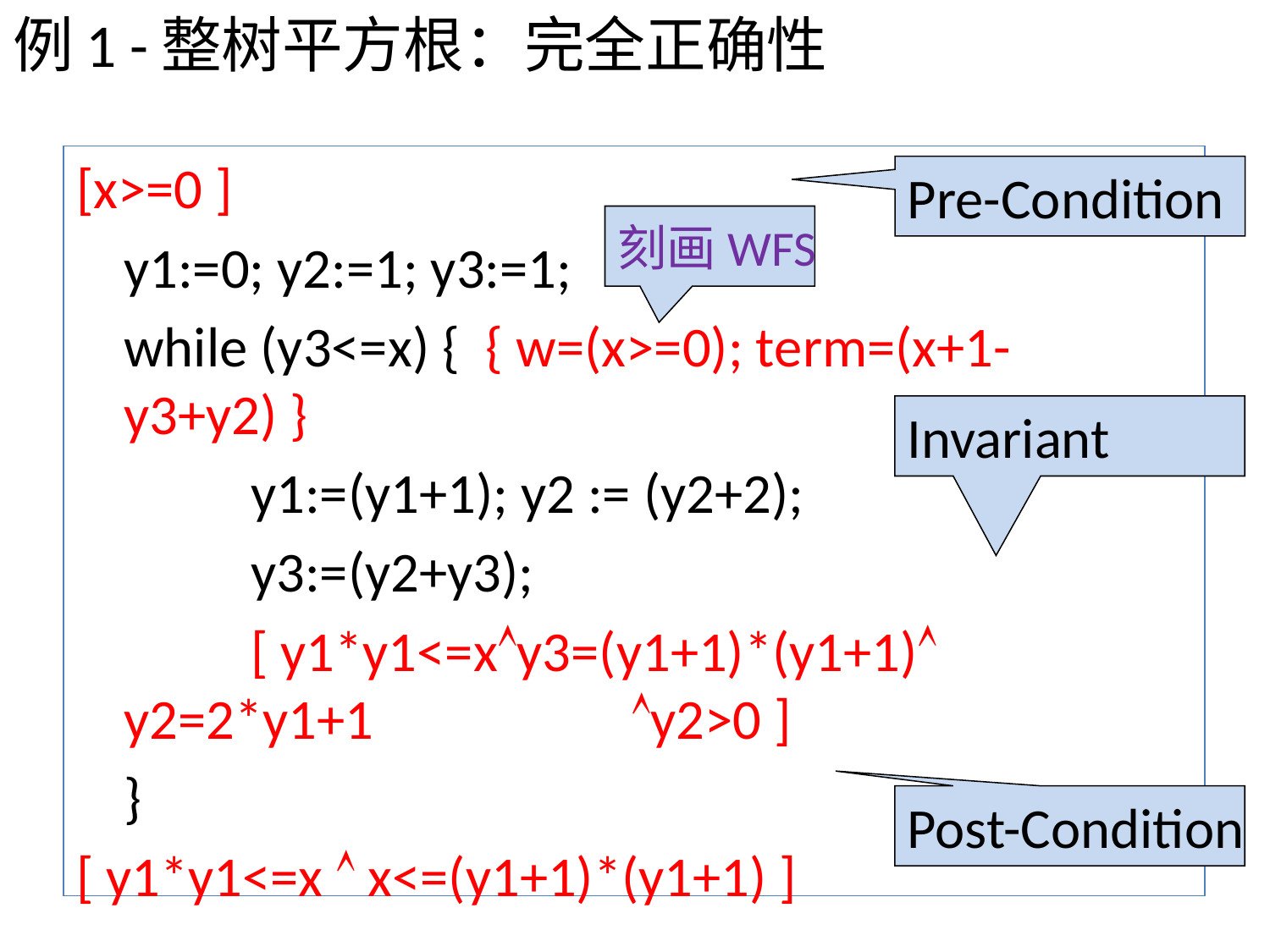

# 例1 -整树平方根：完全正确性
[x>=0 ]
	y1:=0; y2:=1; y3:=1;
	while (y3<=x) {  { w=(x>=0); term=(x+1-y3+y2) }
		y1:=(y1+1); y2 := (y2+2);
  		y3:=(y2+y3);
		[ y1*y1<=x∧y3=(y1+1)*(y1+1)∧ y2=2*y1+1 		∧y2>0 ]
	}
[ y1*y1<=x ∧ x<=(y1+1)*(y1+1) ]
Pre-Condition
刻画WFS
Invariant
Post-Condition